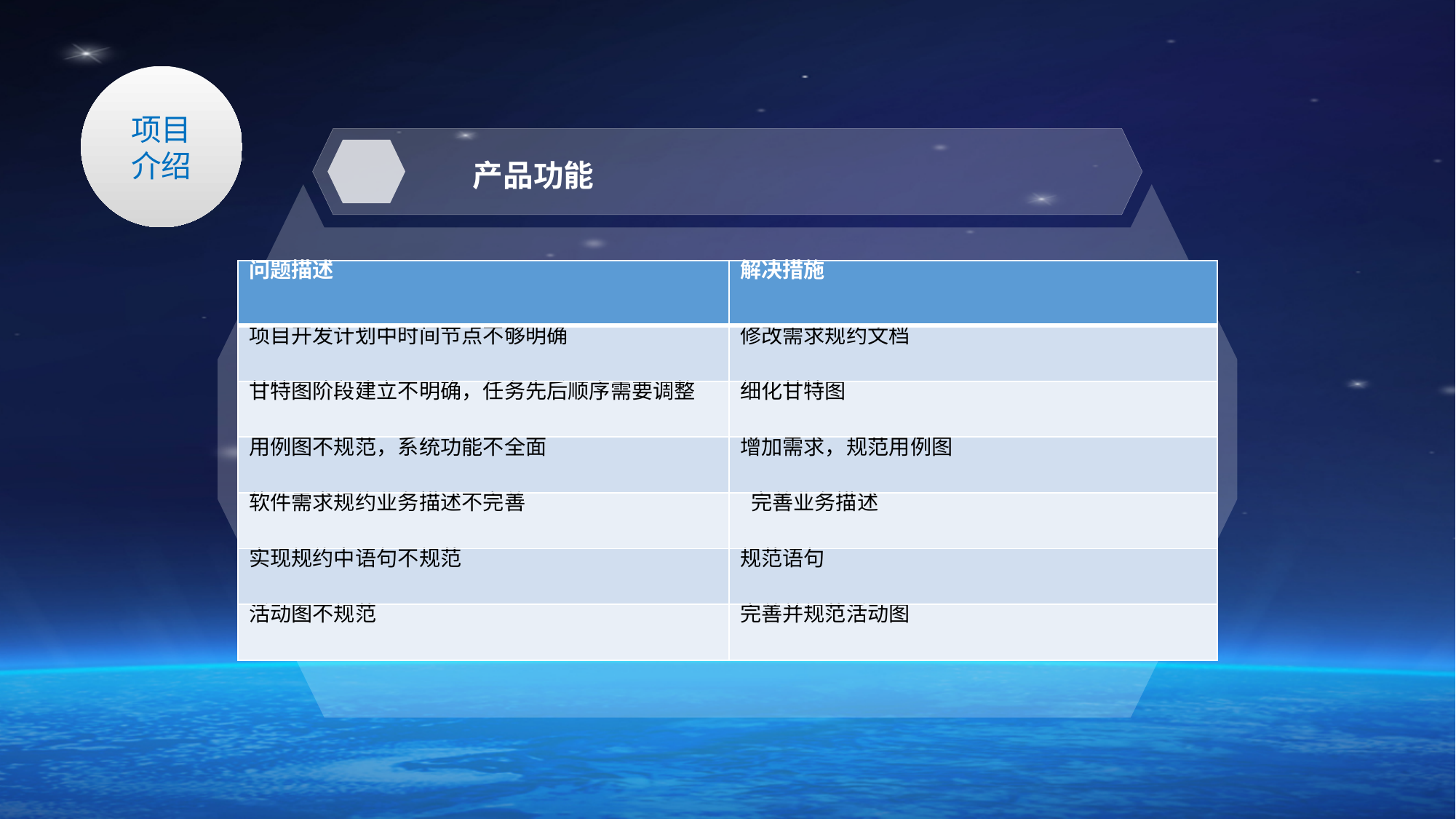

项目
介绍

产品功能
| 问题描述 | 解决措施 |
| --- | --- |
| 项目开发计划中时间节点不够明确 | 修改需求规约文档 |
| 甘特图阶段建立不明确，任务先后顺序需要调整 | 细化甘特图 |
| 用例图不规范，系统功能不全面 | 增加需求，规范用例图 |
| 软件需求规约业务描述不完善 | 完善业务描述 |
| 实现规约中语句不规范 | 规范语句 |
| 活动图不规范 | 完善并规范活动图 |